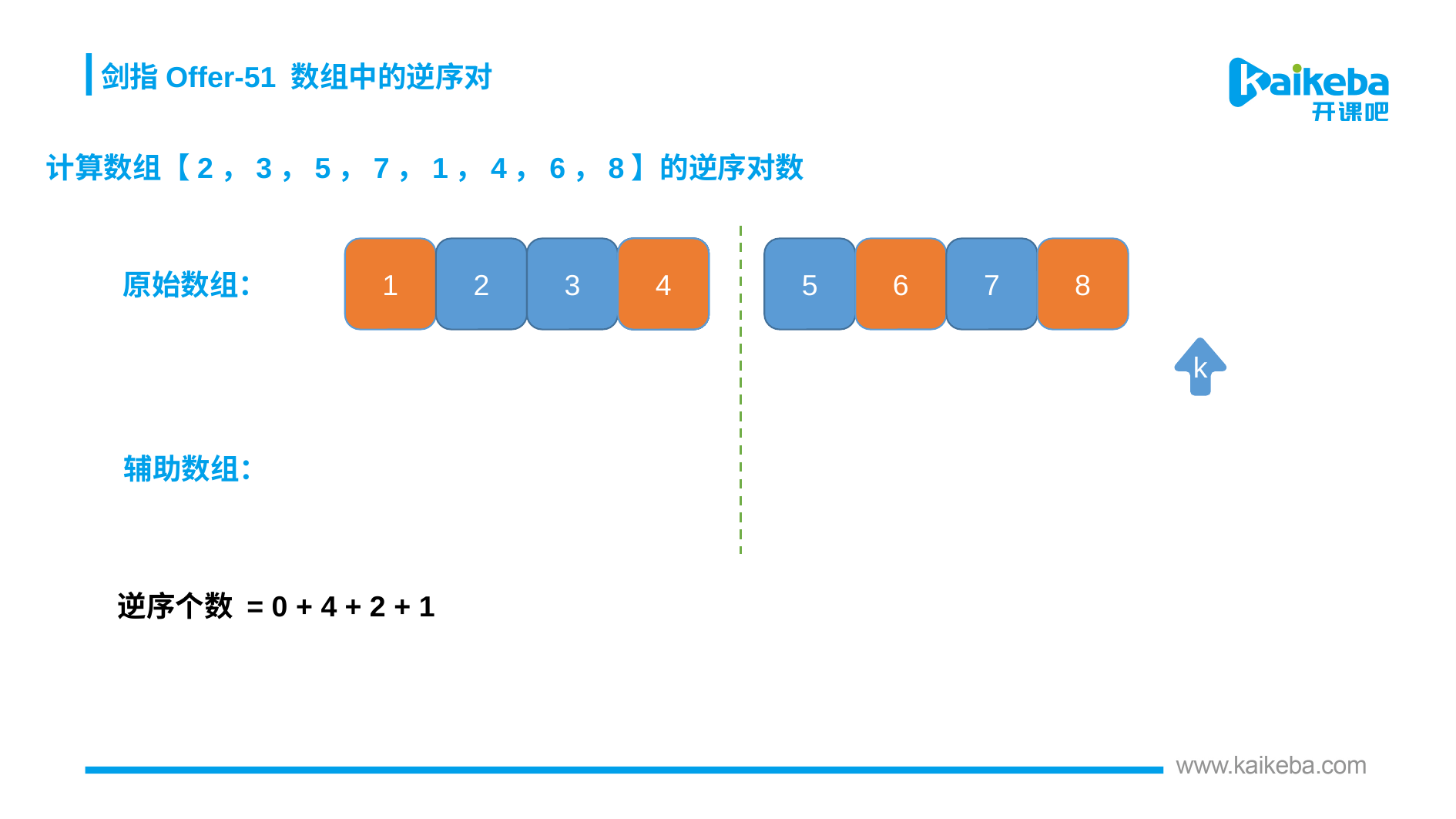

剑指Offer-51 数组中的逆序对
计算数组【2，3，5，7，1，4，6，8】的逆序对数
1
2
3

4
5
6
7
8
原始数组：
k
辅助数组：
 逆序个数 = 0 + 4 + 2 + 1